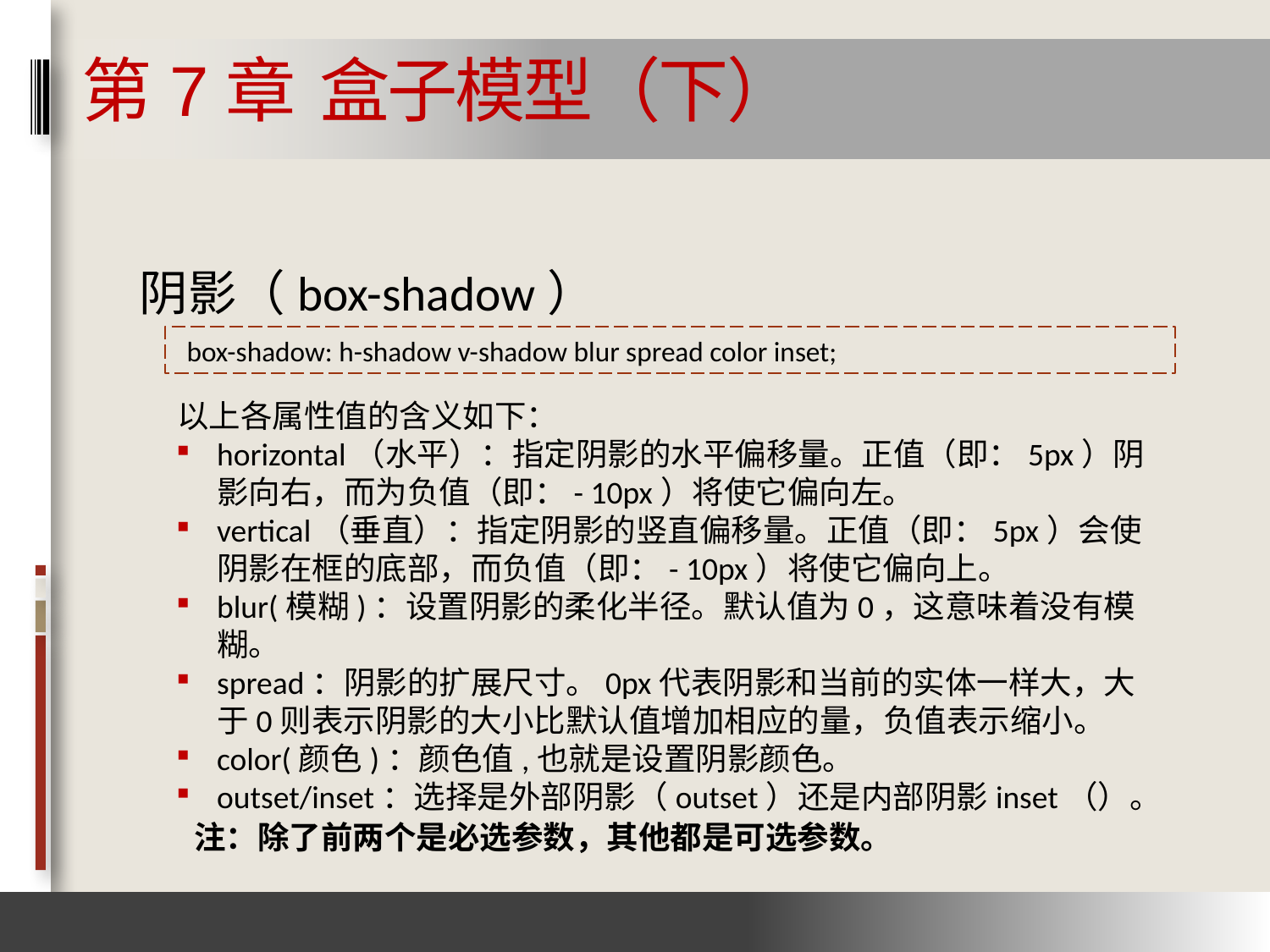

# 第7章  盒子模型（下）
阴影（box-shadow）

box-shadow: h-shadow v-shadow blur spread color inset;
以上各属性值的含义如下：
horizontal（水平）：指定阴影的水平偏移量。正值（即：5px）阴影向右，而为负值（即：- 10px）将使它偏向左。
vertical（垂直）：指定阴影的竖直偏移量。正值（即：5px）会使阴影在框的底部，而负值（即：- 10px）将使它偏向上。
blur(模糊)：设置阴影的柔化半径。默认值为0，这意味着没有模糊。
spread：阴影的扩展尺寸。0px代表阴影和当前的实体一样大，大于0则表示阴影的大小比默认值增加相应的量，负值表示缩小。
color(颜色)：颜色值,也就是设置阴影颜色。
outset/inset：选择是外部阴影（outset）还是内部阴影inset（）。
注：除了前两个是必选参数，其他都是可选参数。